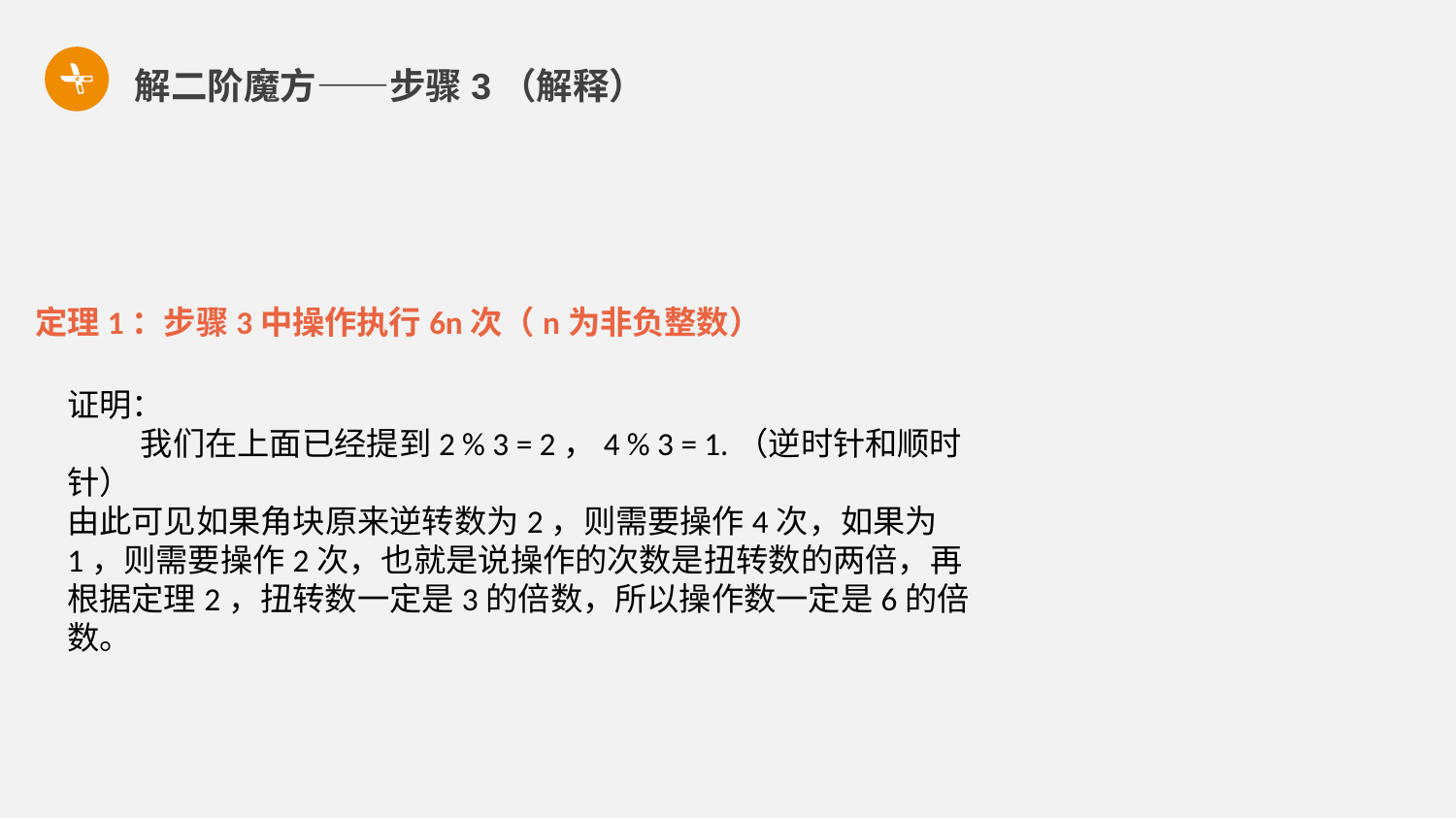

解二阶魔方——步骤3（解释）

定理1：步骤3中操作执行6n次（n为非负整数）
证明：
         我们在上面已经提到2 % 3 = 2，4 % 3 = 1.（逆时针和顺时针）
由此可见如果角块原来逆转数为2，则需要操作4次，如果为1，则需要操作2次，也就是说操作的次数是扭转数的两倍，再根据定理2，扭转数一定是3的倍数，所以操作数一定是6的倍数。